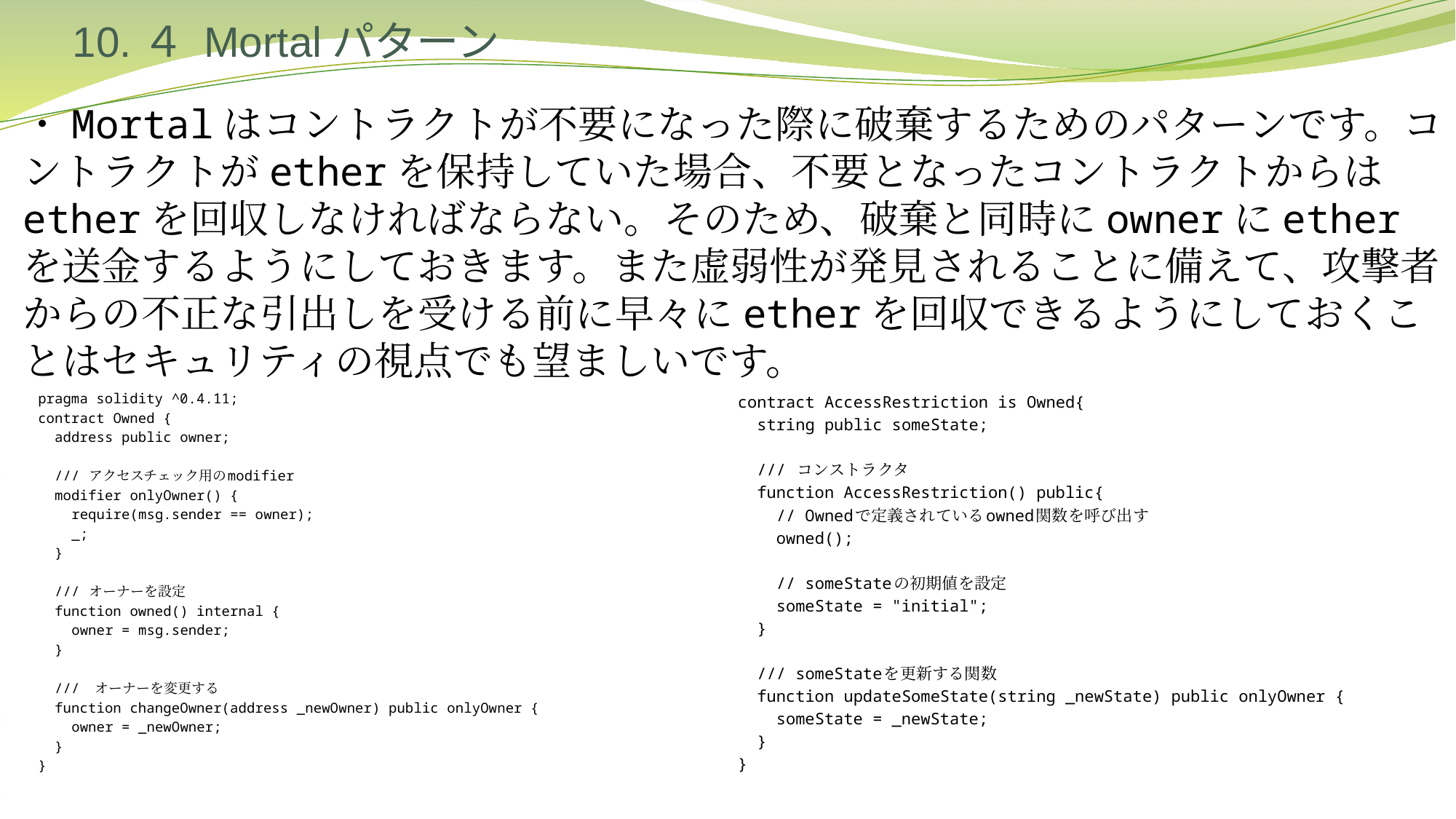

# 10.４ Mortalパターン

・Mortalはコントラクトが不要になった際に破棄するためのパターンです。コントラクトがetherを保持していた場合、不要となったコントラクトからはetherを回収しなければならない。そのため、破棄と同時にownerにetherを送金するようにしておきます。また虚弱性が発見されることに備えて、攻撃者からの不正な引出しを受ける前に早々にetherを回収できるようにしておくことはセキュリティの視点でも望ましいです。
pragma solidity ^0.4.11;
contract Owned {
  address public owner;

  /// アクセスチェック用のmodifier
  modifier onlyOwner() {
    require(msg.sender == owner);
    _;
  }

  /// オーナーを設定
  function owned() internal {
    owner = msg.sender;
  }

  ///　オーナーを変更する
  function changeOwner(address _newOwner) public onlyOwner {
    owner = _newOwner;
  }
}
contract AccessRestriction is Owned{
  string public someState;

  /// コンストラクタ
  function AccessRestriction() public{
    // Ownedで定義されているowned関数を呼び出す
    owned();

    // someStateの初期値を設定
    someState = "initial";
  }

  /// someStateを更新する関数
  function updateSomeState(string _newState) public onlyOwner {
    someState = _newState;
  }
}